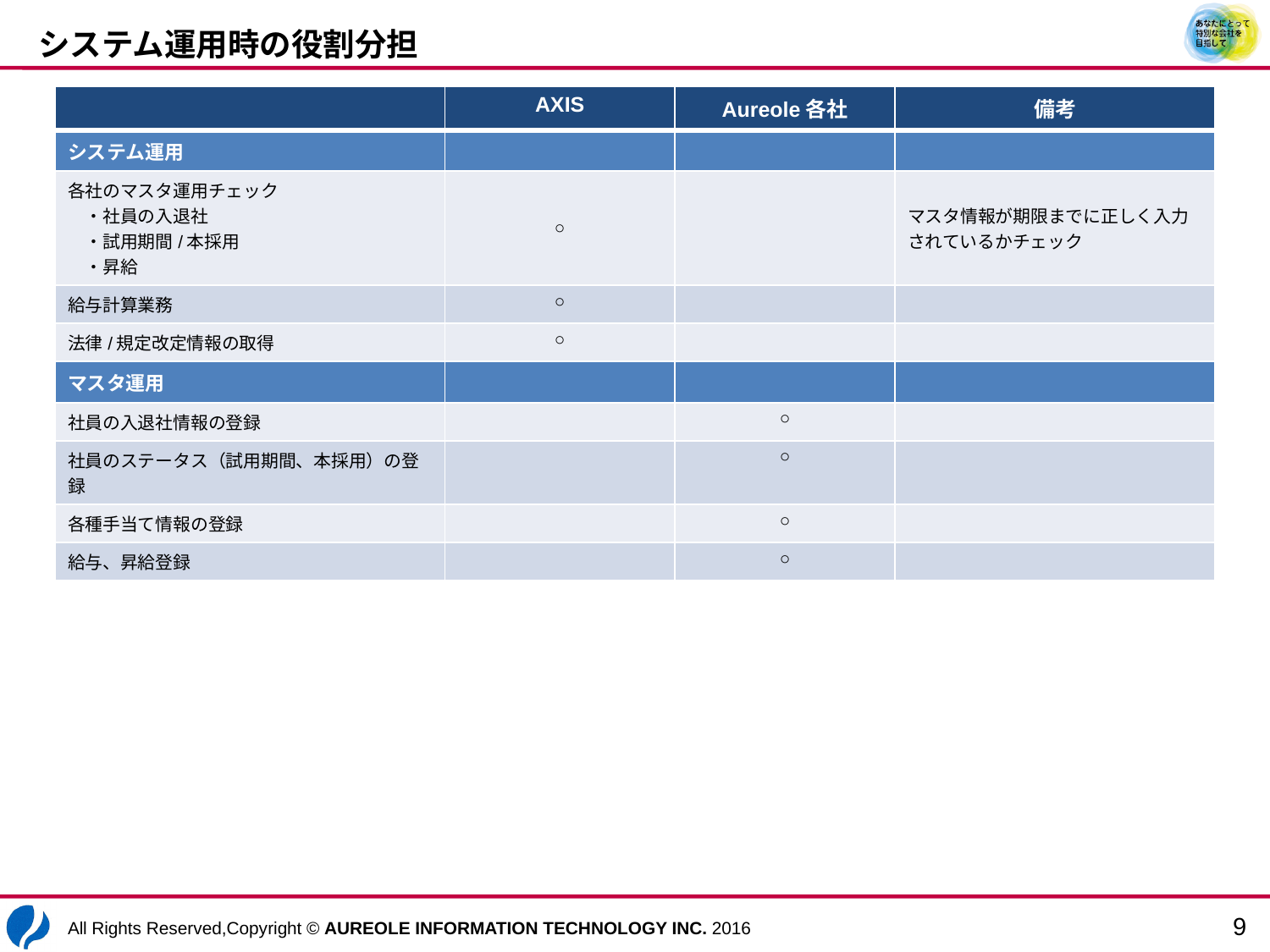

システム運用時の役割分担
|  | AXIS | Aureole各社 | 備考 |
| --- | --- | --- | --- |
| システム運用 |  |  |  |
| 各社のマスタ運用チェック 　・社員の入退社 　・試用期間/本採用 　・昇給 | ○ |  | マスタ情報が期限までに正しく入力されているかチェック |
| 給与計算業務 | ○ |  |  |
| 法律/規定改定情報の取得 | ○ |  |  |
| マスタ運用 |  |  |  |
| 社員の入退社情報の登録 |  | ○ |  |
| 社員のステータス（試用期間、本採用）の登録 |  | ○ |  |
| 各種手当て情報の登録 |  | ○ |  |
| 給与、昇給登録 |  | ○ |  |
9